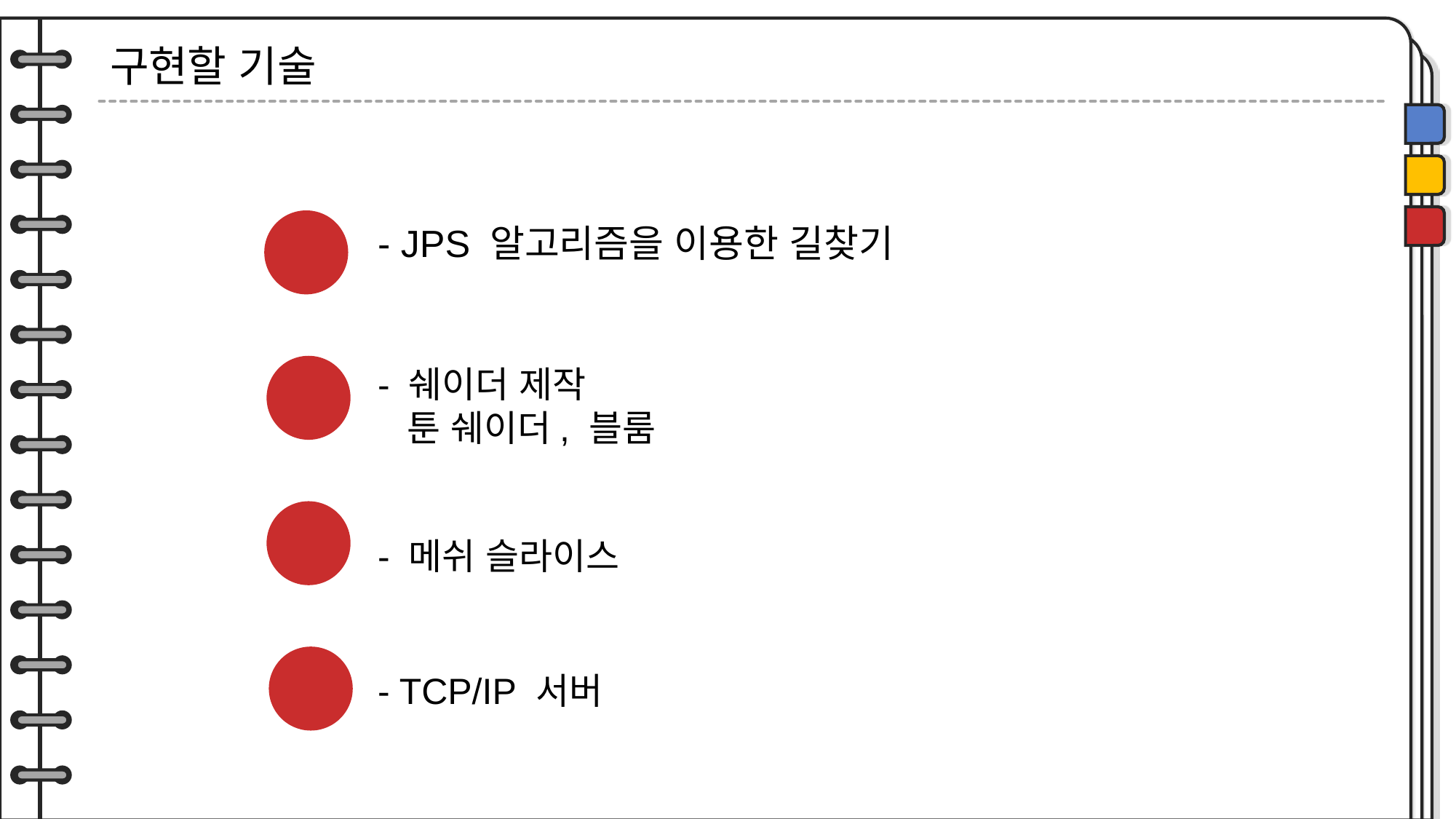

구현할 기술

- JPS 알고리즘을 이용한 길찾기

- 쉐이더 제작
  툰 쉐이더, 블룸

- 메쉬 슬라이스

- TCP/IP 서버